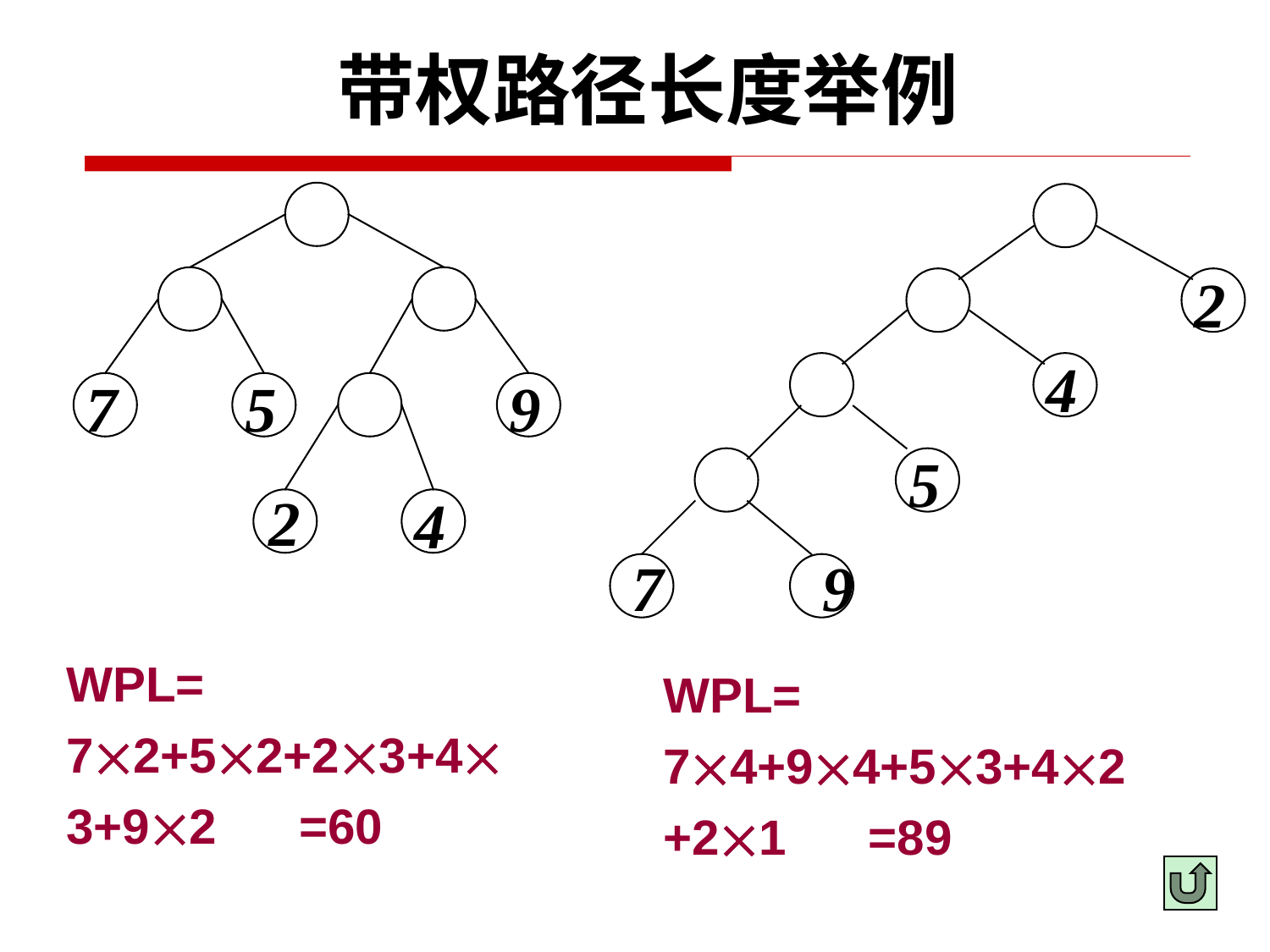

带权路径长度举例

7
5
9

4
2

2

4

5

7          9

WPL= 7×2+5×2+2×3+4×3+9×2      =60
WPL= 7×4+9×4+5×3+4×2+2×1      =89